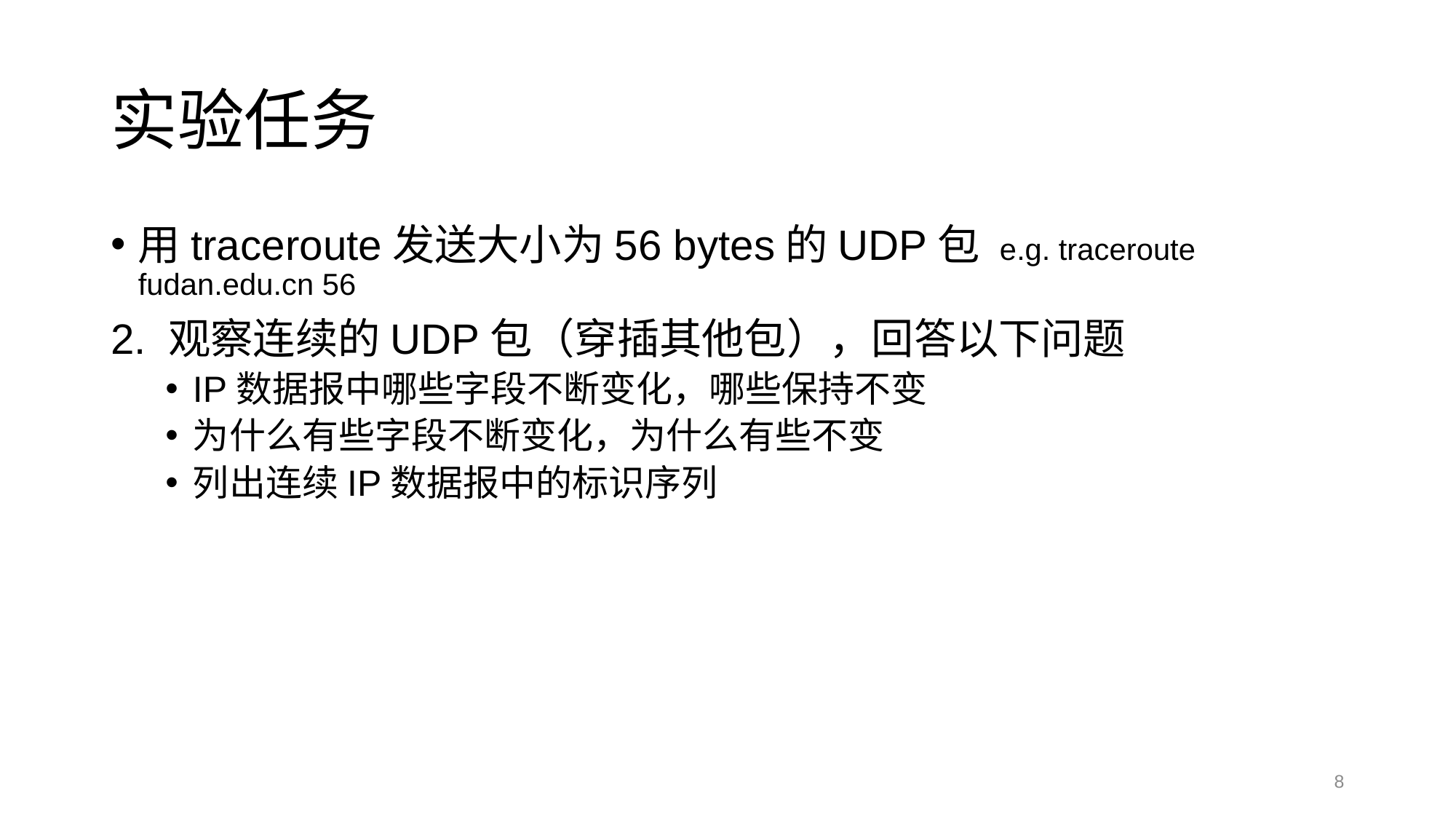

# 实验任务
用traceroute发送大小为56 bytes的UDP包 e.g. traceroute fudan.edu.cn 56
2. 观察连续的UDP包（穿插其他包），回答以下问题
IP数据报中哪些字段不断变化，哪些保持不变
为什么有些字段不断变化，为什么有些不变
列出连续IP数据报中的标识序列

8